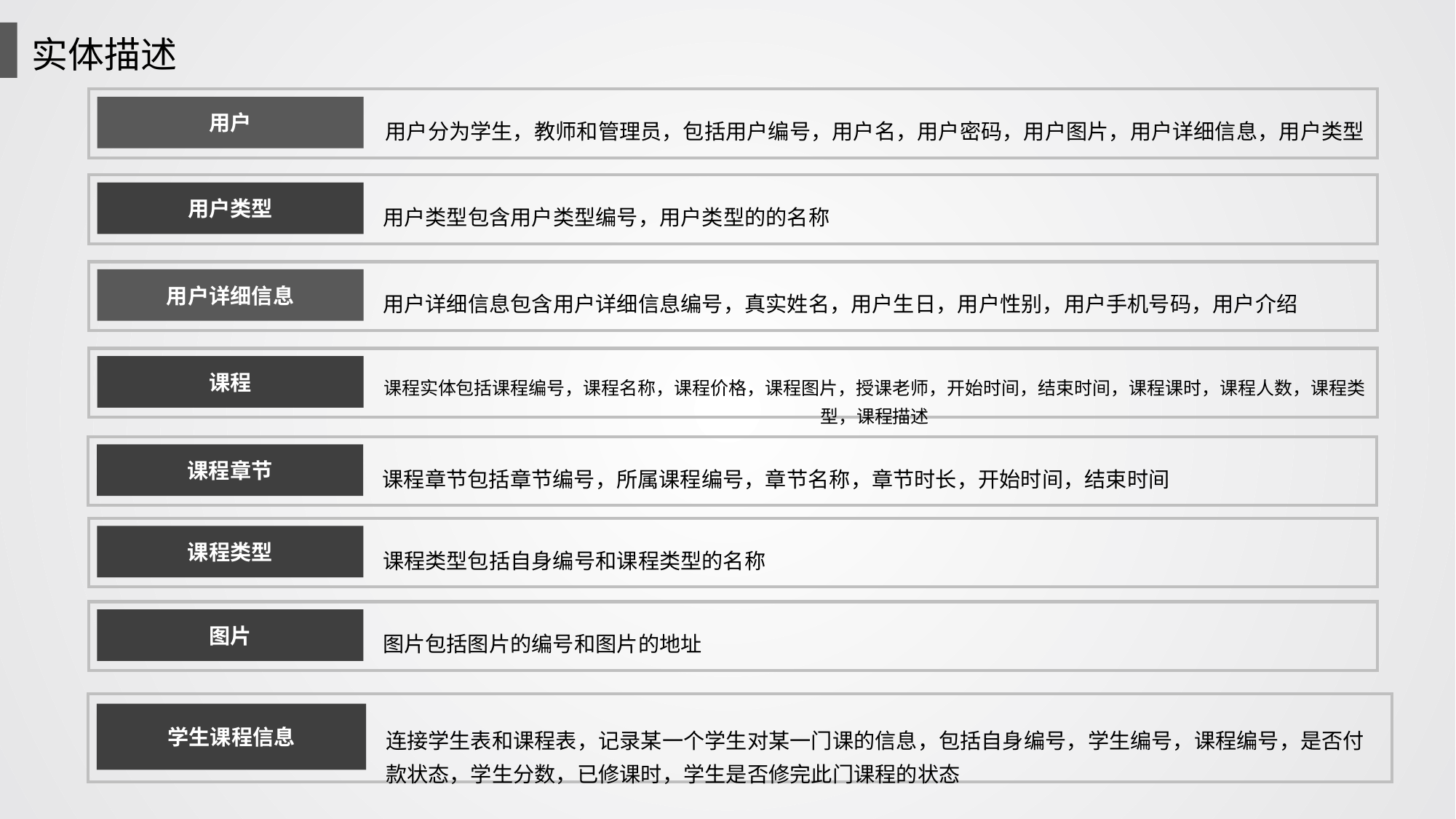

实体描述

用户
用户分为学生，教师和管理员，包括用户编号，用户名，用户密码，用户图片，用户详细信息，用户类型

用户类型
用户类型包含用户类型编号，用户类型的的名称

用户详细信息
用户详细信息包含用户详细信息编号，真实姓名，用户生日，用户性别，用户手机号码，用户介绍

课程
课程实体包括课程编号，课程名称，课程价格，课程图片，授课老师，开始时间，结束时间，课程课时，课程人数，课程类型，课程描述

课程章节
课程章节包括章节编号，所属课程编号，章节名称，章节时长，开始时间，结束时间

课程类型
课程类型包括自身编号和课程类型的名称

图片
图片包括图片的编号和图片的地址

学生课程信息
连接学生表和课程表，记录某一个学生对某一门课的信息，包括自身编号，学生编号，课程编号，是否付款状态，学生分数，已修课时，学生是否修完此门课程的状态